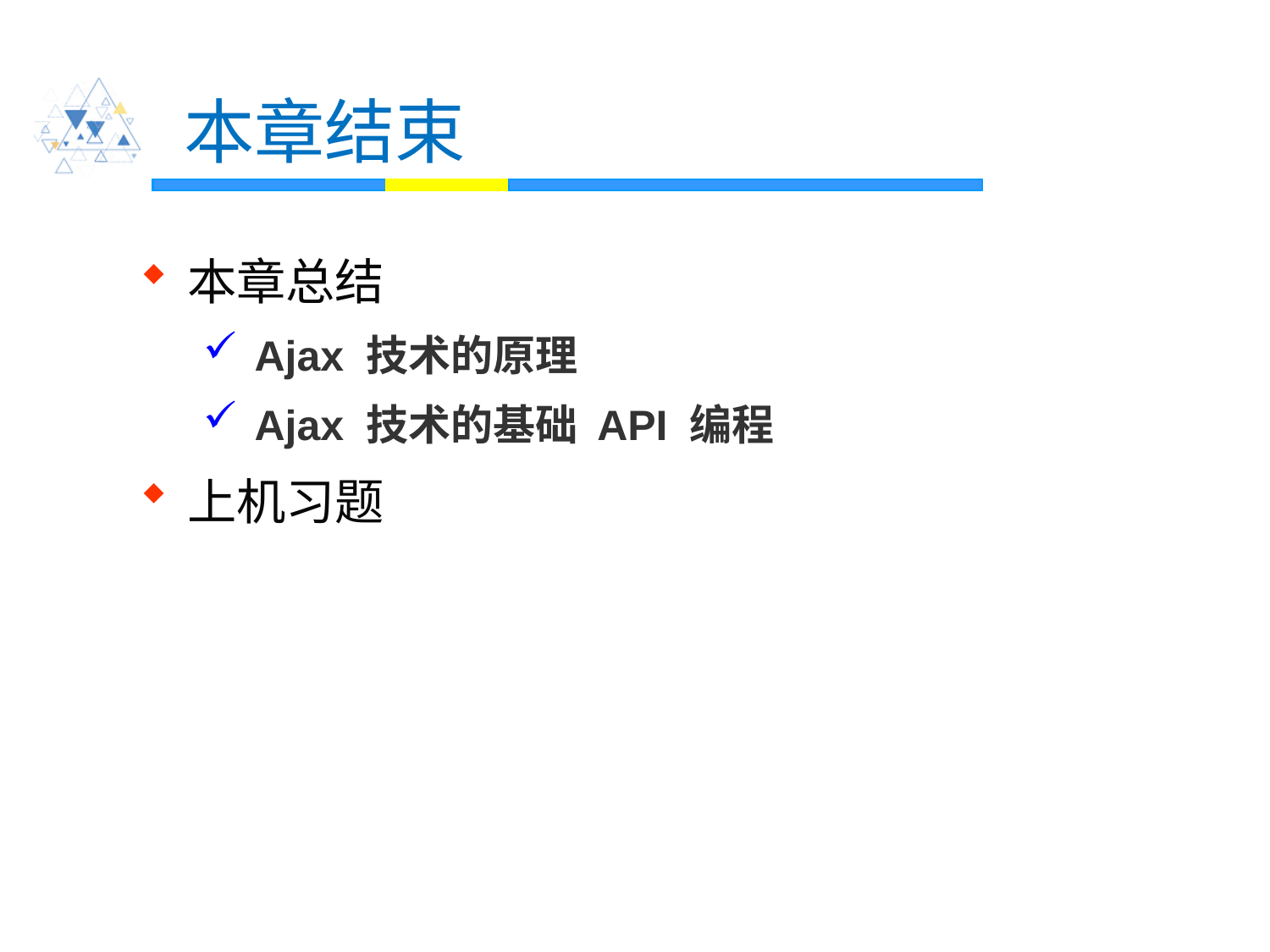

# 本章结束
本章总结
 Ajax 技术的原理
 Ajax 技术的基础 API 编程
上机习题